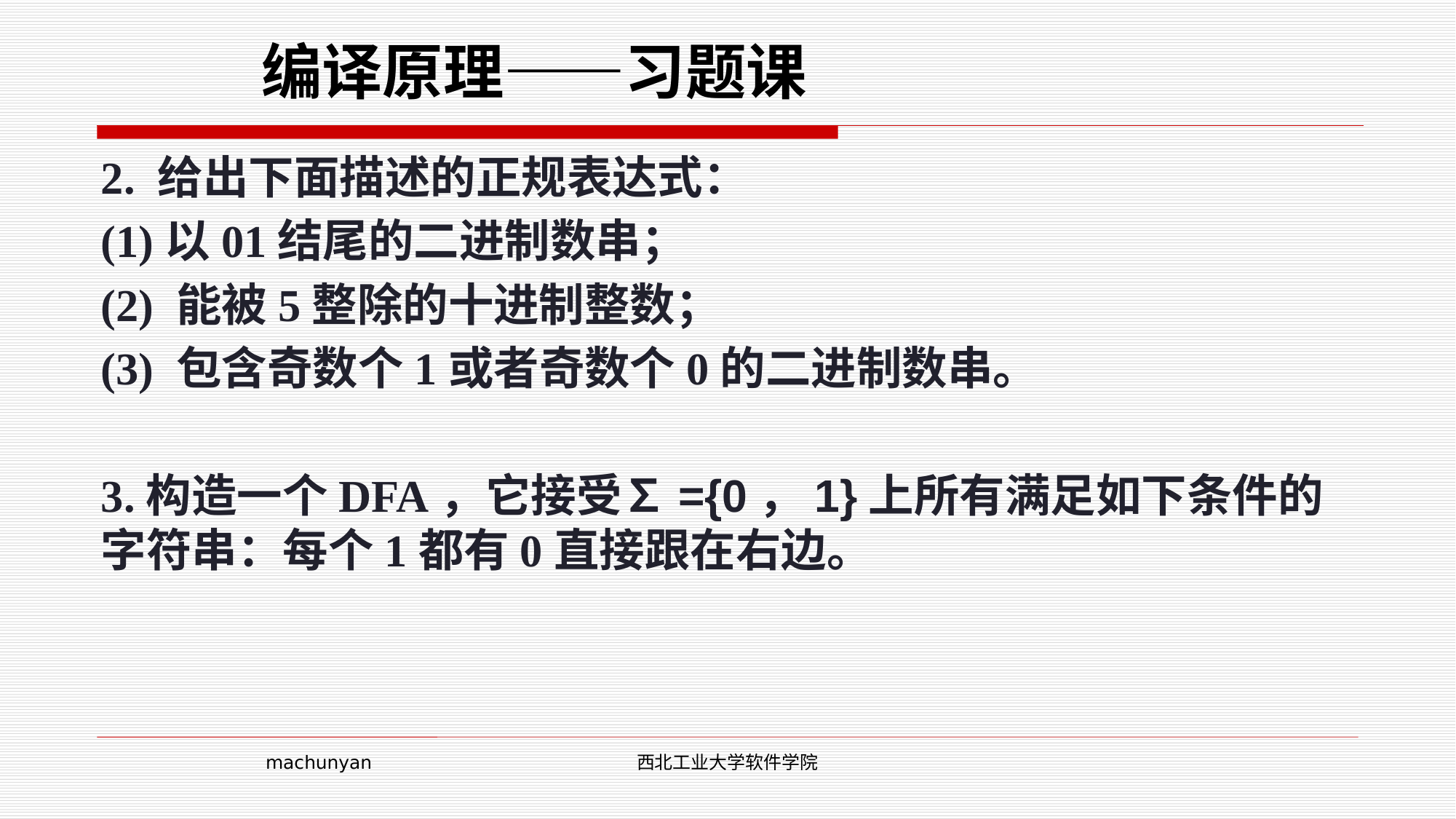

# 编译原理——习题课
2. 给出下面描述的正规表达式：
(1)以01结尾的二进制数串；
(2) 能被5整除的十进制整数；
(3) 包含奇数个1或者奇数个0的二进制数串。

3.构造一个DFA，它接受∑={0，1}上所有满足如下条件的字符串：每个1都有0直接跟在右边。
machunyan
西北工业大学软件学院
4